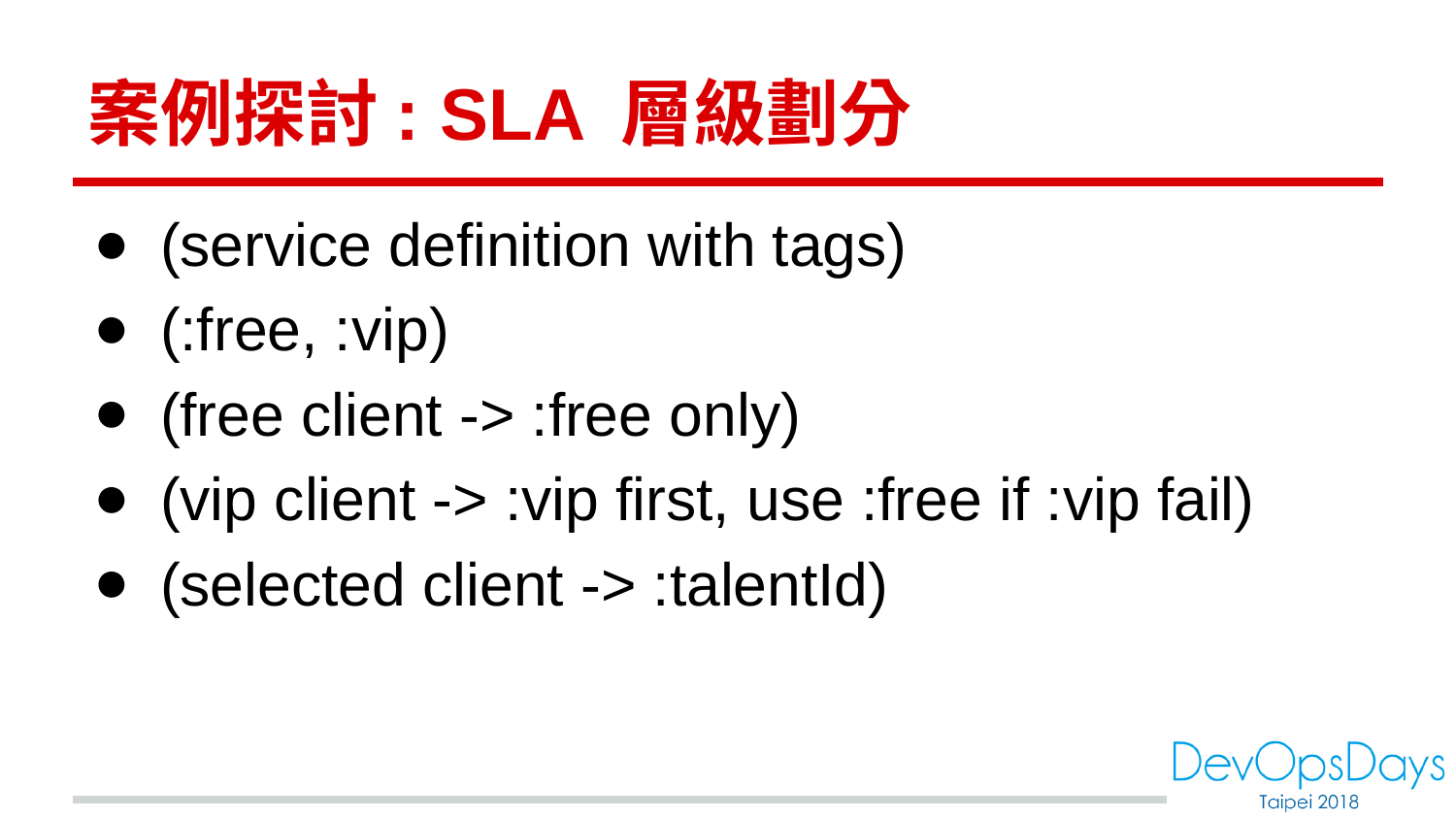

# 案例探討: SLA 層級劃分
(service definition with tags)
(:free, :vip)
(free client -> :free only)
(vip client -> :vip first, use :free if :vip fail)
(selected client -> :talentId)